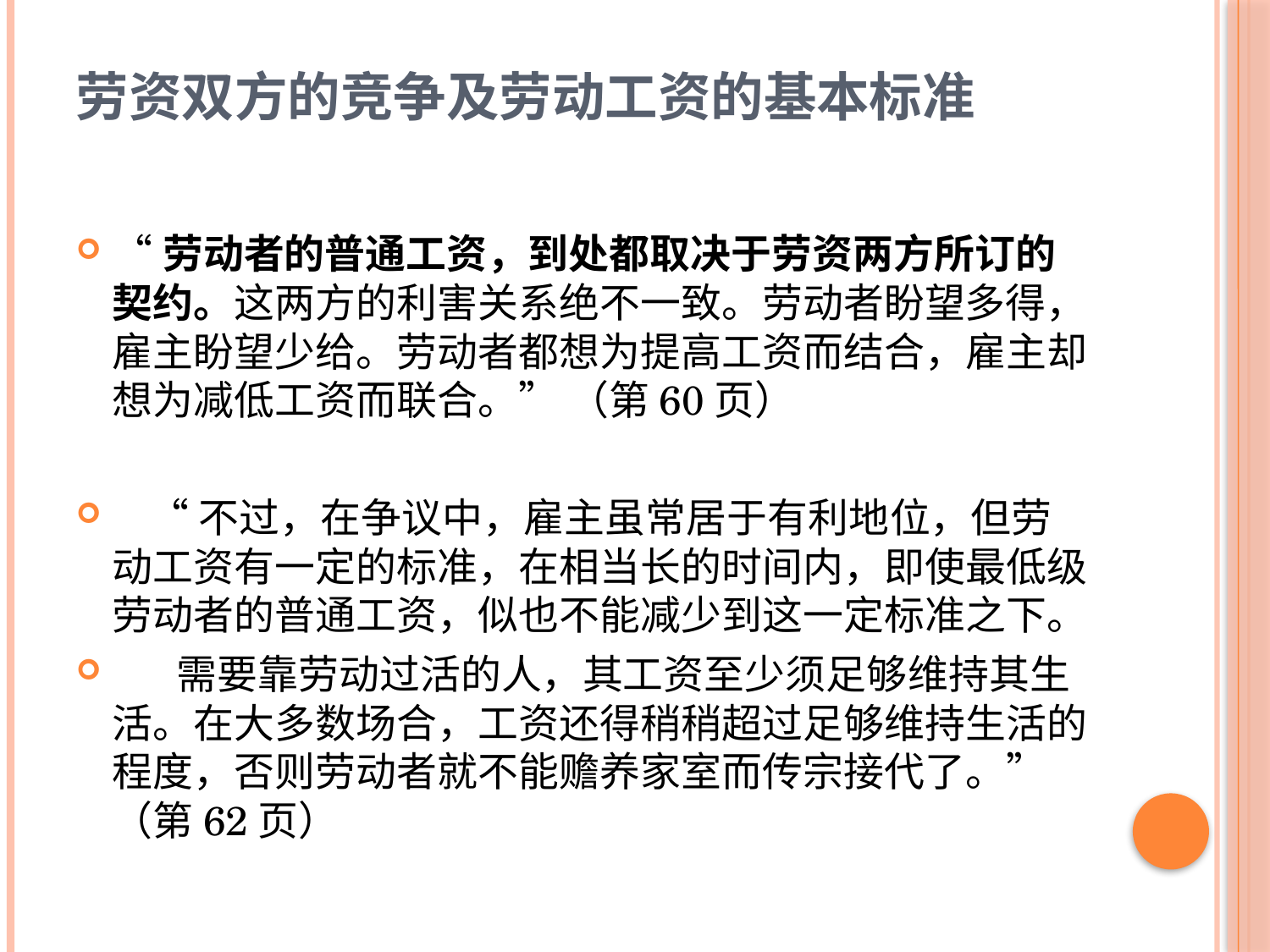

# 劳资双方的竞争及劳动工资的基本标准
“劳动者的普通工资，到处都取决于劳资两方所订的契约。这两方的利害关系绝不一致。劳动者盼望多得，雇主盼望少给。劳动者都想为提高工资而结合，雇主却想为减低工资而联合。” （第60页）

    “不过，在争议中，雇主虽常居于有利地位，但劳动工资有一定的标准，在相当长的时间内，即使最低级劳动者的普通工资，似也不能减少到这一定标准之下。
      需要靠劳动过活的人，其工资至少须足够维持其生活。在大多数场合，工资还得稍稍超过足够维持生活的程度，否则劳动者就不能赡养家室而传宗接代了。”（第62页）